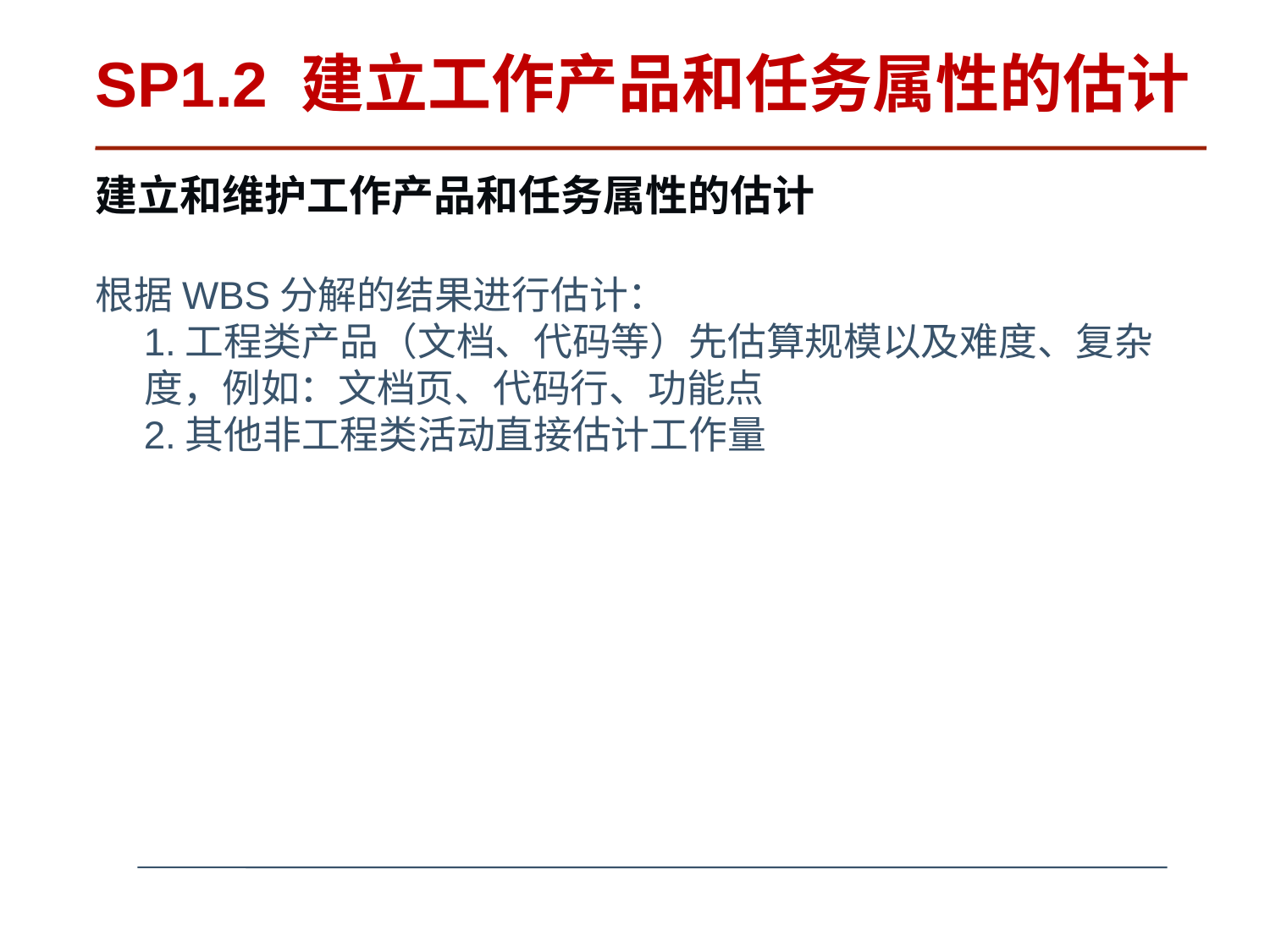

# SP1.2 建立工作产品和任务属性的估计
建立和维护工作产品和任务属性的估计

根据WBS分解的结果进行估计：
1.工程类产品（文档、代码等）先估算规模以及难度、复杂度，例如：文档页、代码行、功能点
2.其他非工程类活动直接估计工作量